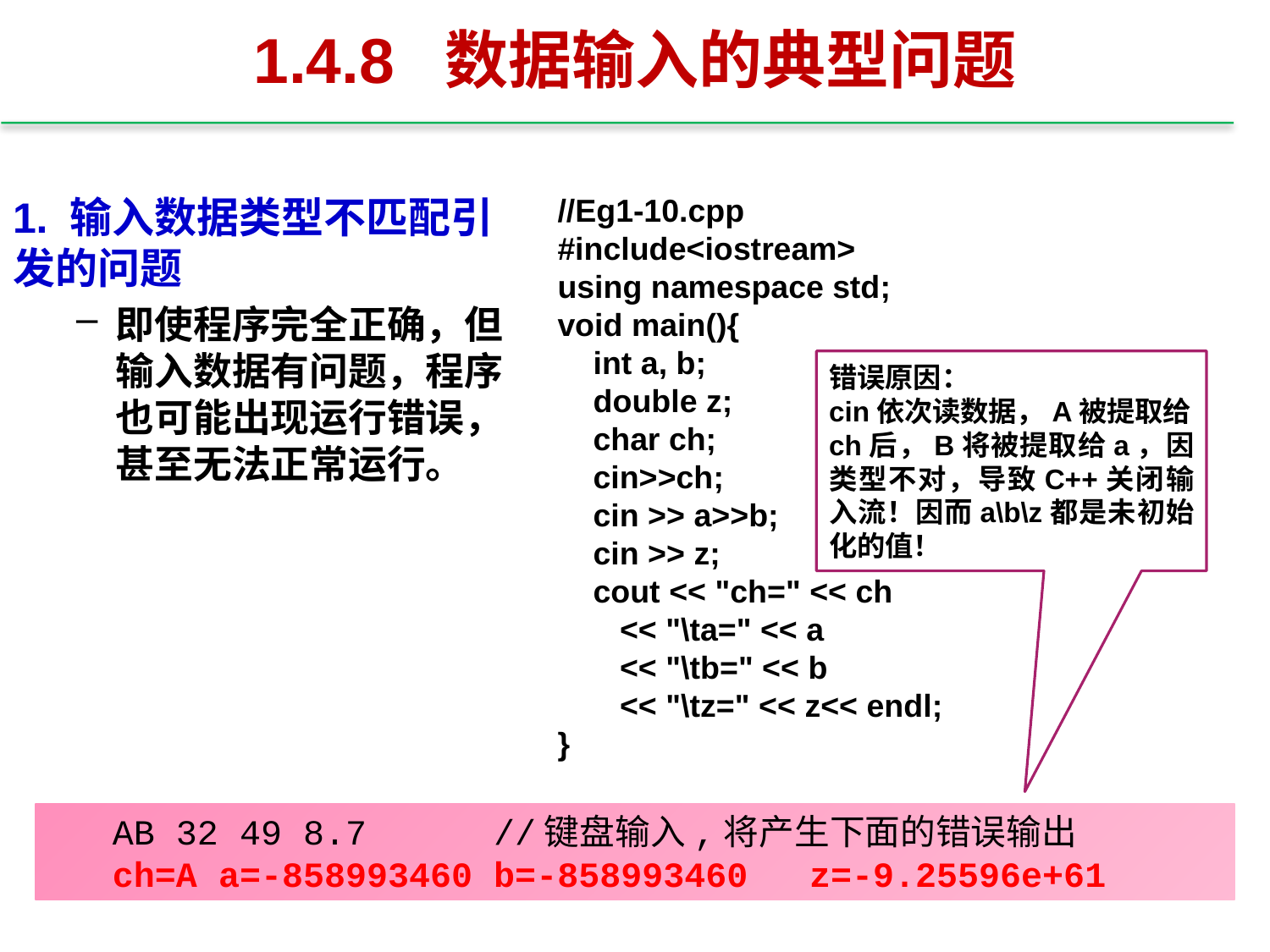

# 1.4.8  数据输入的典型问题
1. 输入数据类型不匹配引发的问题
即使程序完全正确，但输入数据有问题，程序也可能出现运行错误，甚至无法正常运行。

//Eg1-10.cpp
#include<iostream>
using namespace std;
void main(){
    int a, b;
    double z;
    char ch;
    cin>>ch;
    cin >> a>>b;
    cin >> z;
    cout << "ch=" << ch
       << "\ta=" << a
       << "\tb=" << b
       << "\tz=" << z<< endl;
}
错误原因：
cin依次读数据，A被提取给ch后，B将被提取给a，因类型不对，导致C++关闭输入流！因而a\b\z都是未初始化的值！
AB 32 49 8.7      //键盘输入,将产生下面的错误输出
ch=A a=-858993460 b=-858993460	z=-9.25596e+61